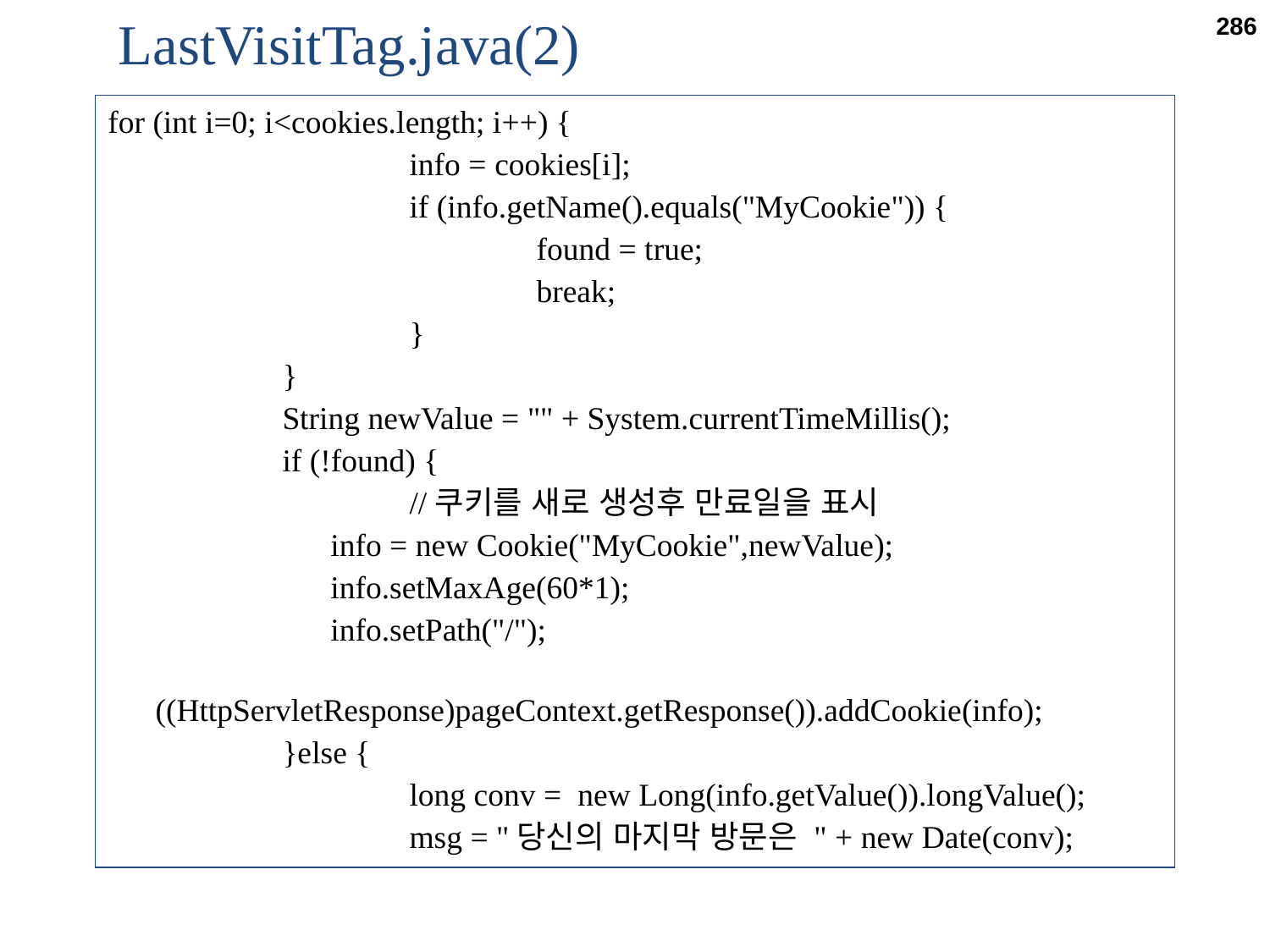

LastVisitTag.java(2)
286
for (int i=0; i<cookies.length; i++) {
			info = cookies[i];
			if (info.getName().equals("MyCookie")) {
				found = true;
				break;
			}
		}
		String newValue = "" + System.currentTimeMillis();
		if (!found) {
			//쿠키를 새로 생성후 만료일을 표시
		      info = new Cookie("MyCookie",newValue);
		      info.setMaxAge(60*1);
		      info.setPath("/");
		      ((HttpServletResponse)pageContext.getResponse()).addCookie(info);
		}else {
			long conv =  new Long(info.getValue()).longValue();
			msg = "당신의 마지막 방문은 " + new Date(conv);